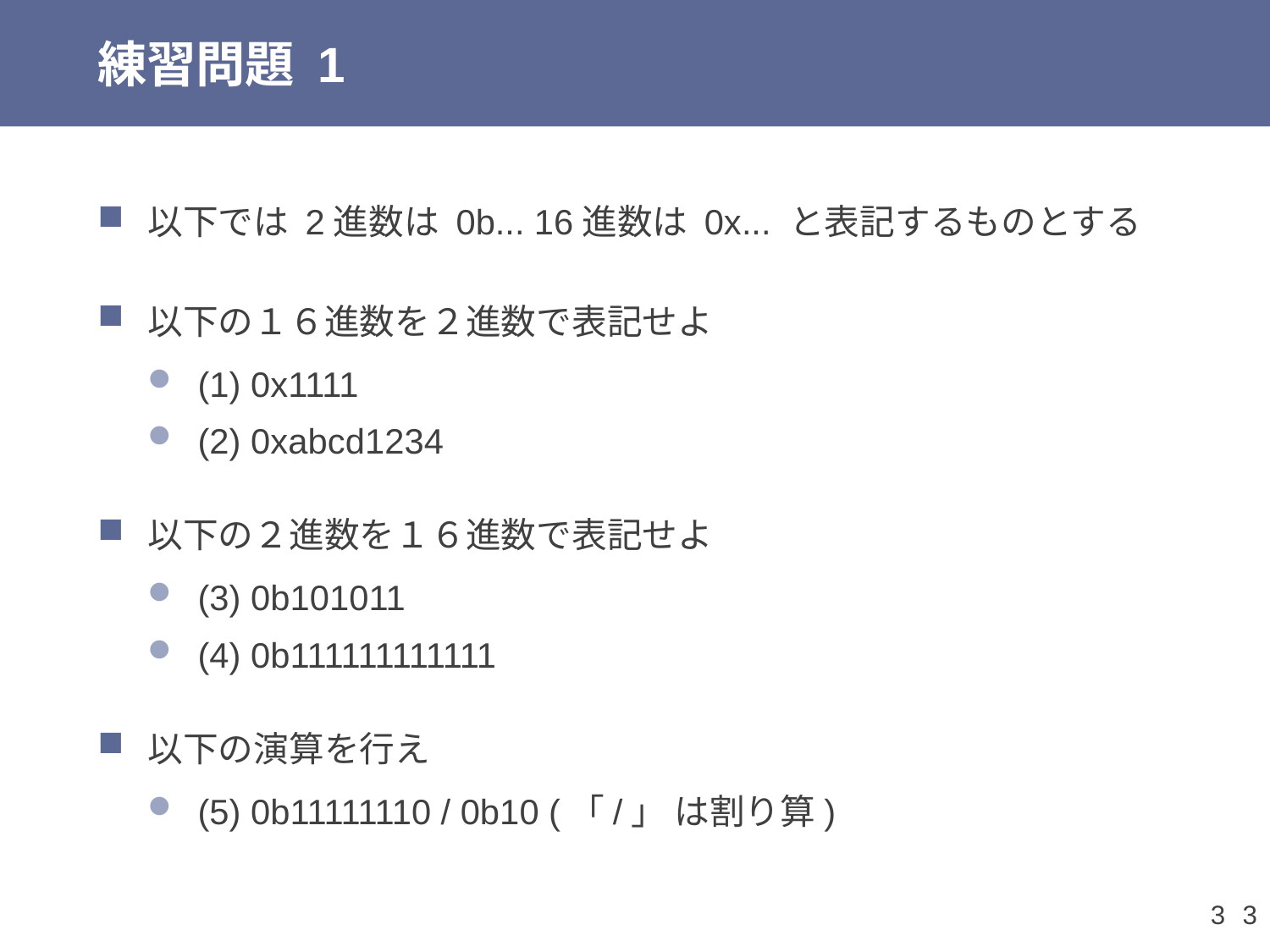

# 練習問題 1
以下では 2進数は 0b... 16進数は 0x... と表記するものとする
以下の１６進数を２進数で表記せよ
(1) 0x1111
(2) 0xabcd1234
以下の２進数を１６進数で表記せよ
(3) 0b101011
(4) 0b111111111111
以下の演算を行え
(5) 0b11111110 / 0b10 (「/」 は割り算)
3